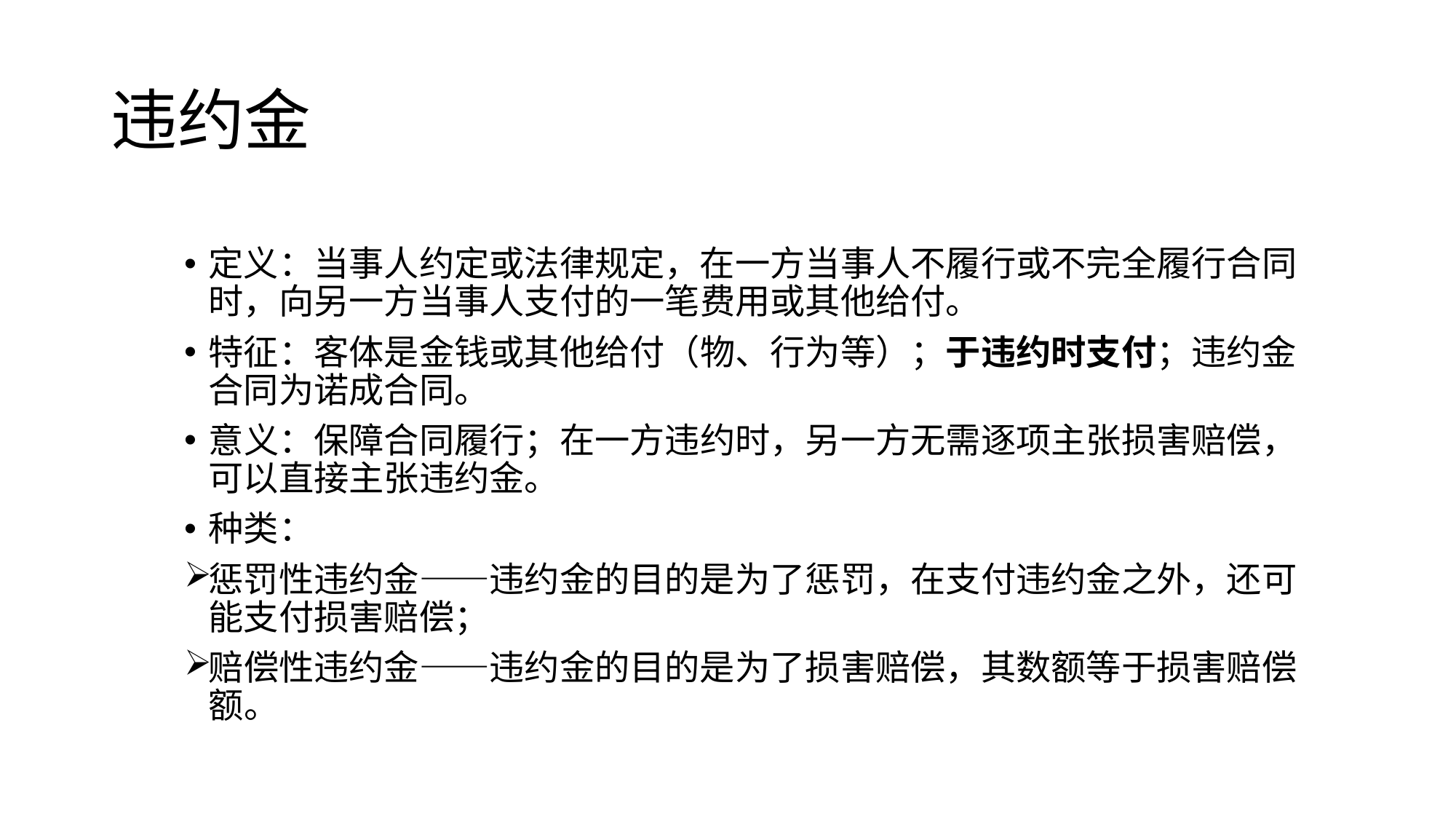

# 违约金
定义：当事人约定或法律规定，在一方当事人不履行或不完全履行合同时，向另一方当事人支付的一笔费用或其他给付。
特征：客体是金钱或其他给付（物、行为等）；于违约时支付；违约金合同为诺成合同。
意义：保障合同履行；在一方违约时，另一方无需逐项主张损害赔偿，可以直接主张违约金。
种类：
惩罚性违约金——违约金的目的是为了惩罚，在支付违约金之外，还可能支付损害赔偿；
赔偿性违约金——违约金的目的是为了损害赔偿，其数额等于损害赔偿额。